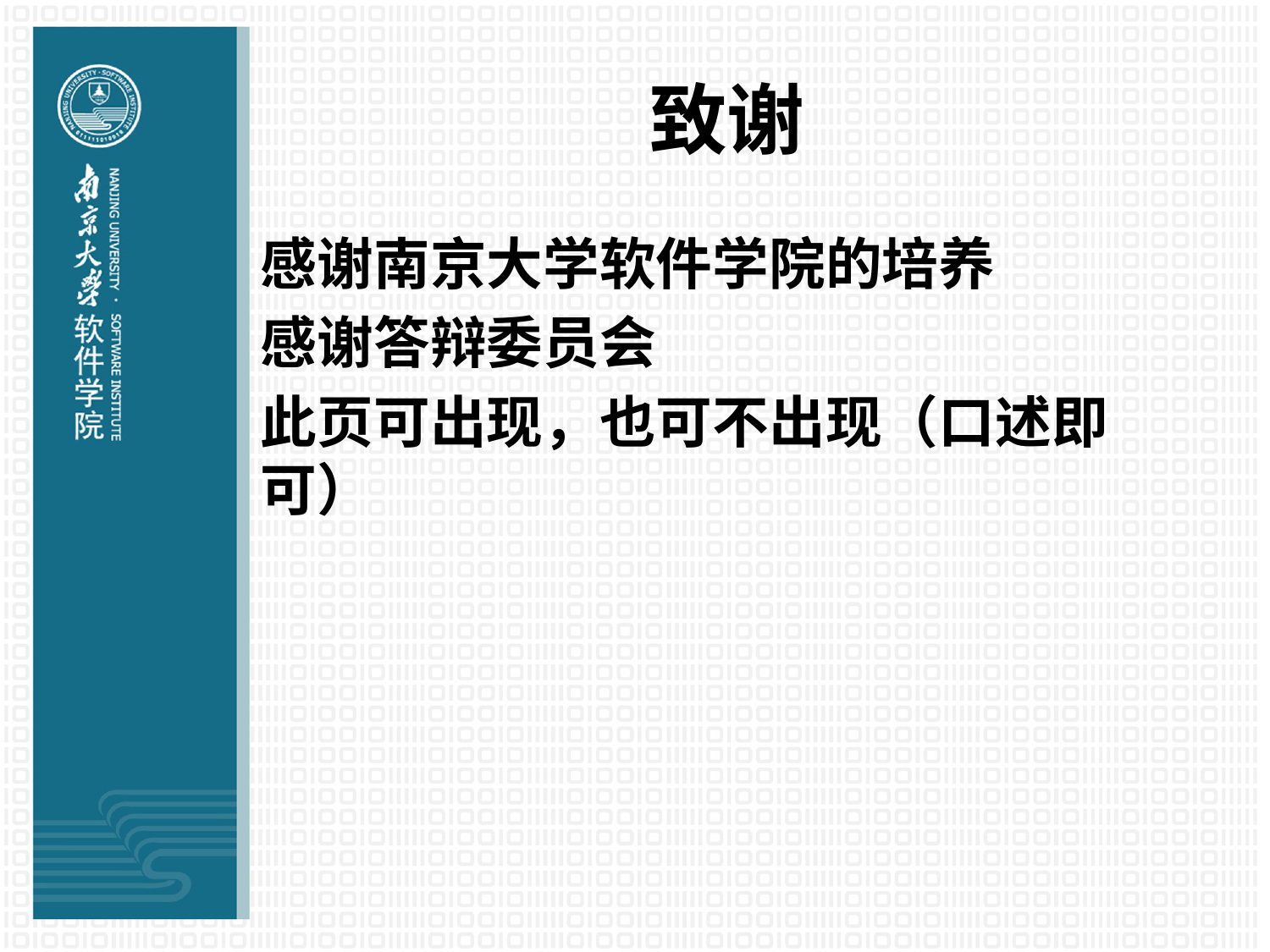

# 致谢
感谢南京大学软件学院的培养
感谢答辩委员会
此页可出现，也可不出现（口述即可）